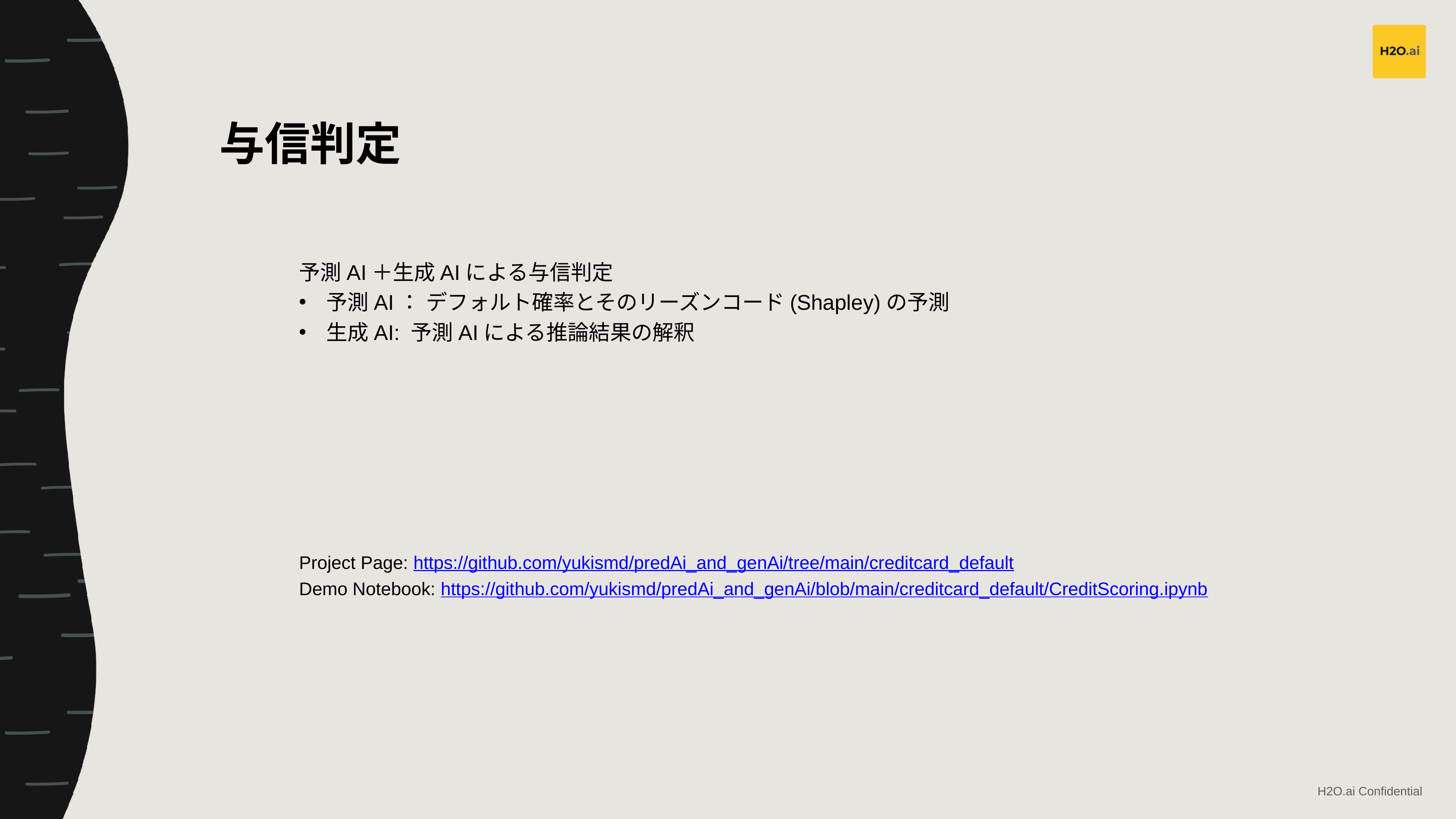

与信判定
予測AI＋生成AIによる与信判定
予測AI： デフォルト確率とそのリーズンコード(Shapley)の予測
生成AI: 予測AIによる推論結果の解釈
Project Page: https://github.com/yukismd/predAi_and_genAi/tree/main/creditcard_default
Demo Notebook: https://github.com/yukismd/predAi_and_genAi/blob/main/creditcard_default/CreditScoring.ipynb